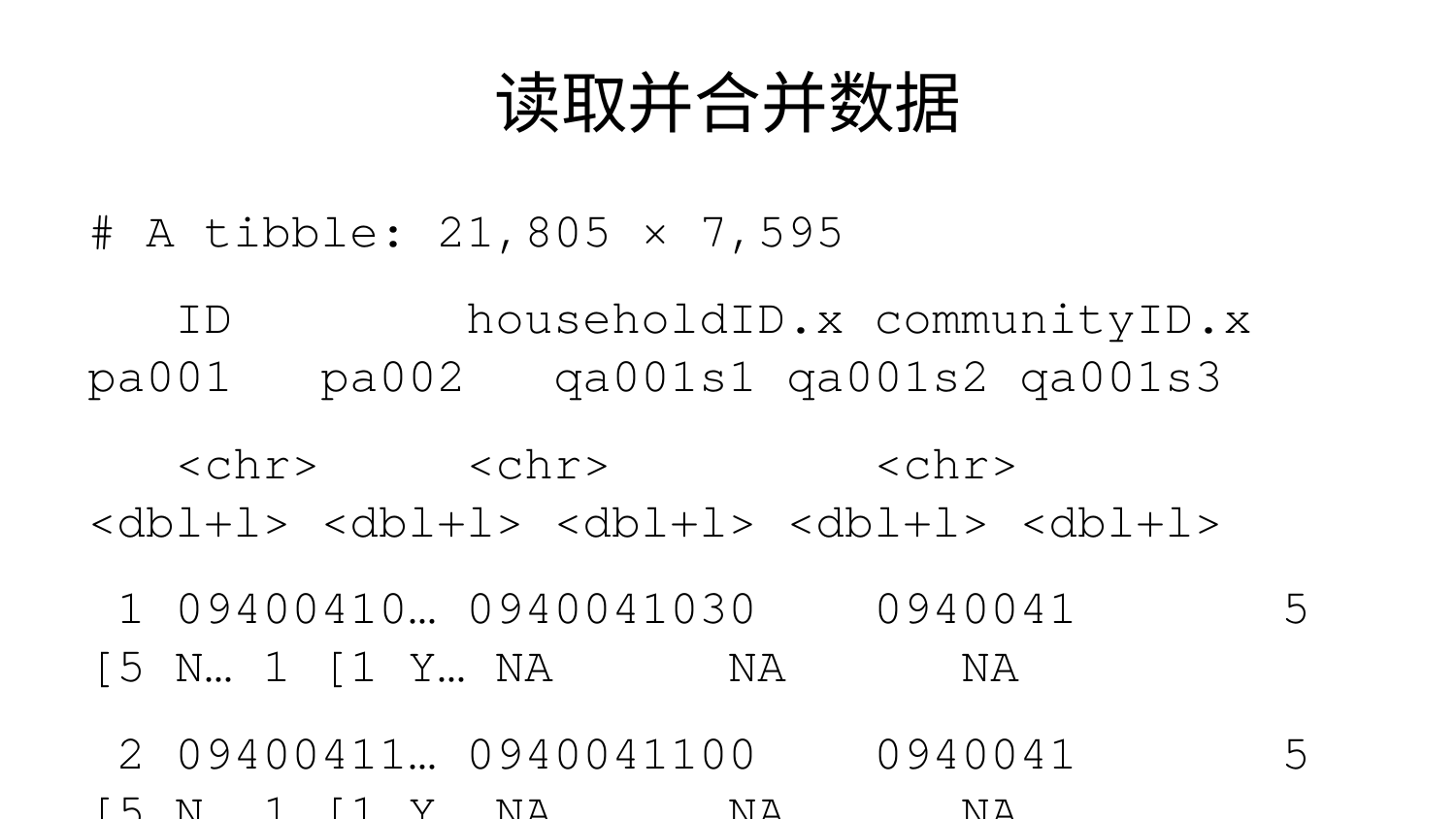

# 读取并合并数据
# A tibble: 21,805 × 7,595
   ID        householdID.x communityID.x pa001   pa002   qa001s1 qa001s2 qa001s3
   <chr>     <chr>         <chr>         <dbl+l> <dbl+l> <dbl+l> <dbl+l> <dbl+l>
 1 09400410… 0940041030    0940041       5 [5 N… 1 [1 Y… NA      NA      NA
 2 09400411… 0940041100    0940041       5 [5 N… 1 [1 Y… NA      NA      NA
 3 09400410… 0940041080    0940041       5 [5 N… 1 [1 Y… NA      NA      NA
 4 09400411… 0940041120    0940041       5 [5 N… 1 [1 Y… NA      NA      NA
 5 09400411… 0940041120    0940041       5 [5 N… 1 [1 Y… NA      NA      NA
 6 09400411… 0940041140    0940041       5 [5 N… 1 [1 Y… NA      NA      NA
 7 09400411… 0940041190    0940041       5 [5 N… 1 [1 Y… NA      NA      NA
 8 09400411… 0940041170    0940041       5 [5 N… 1 [1 Y… NA      NA      NA
 9 09400411… 0940041170    0940041       5 [5 N… 1 [1 Y… NA      NA      NA
10 09400431… 0940043100    0940043       5 [5 N… 1 [1 Y… NA      NA      NA
# ℹ 21,795 more rows
# ℹ 7,587 more variables: qa001s4 <dbl+lbl>, qa001s5 <dbl+lbl>,
#   qa001s6 <dbl+lbl>, qa001s7 <dbl+lbl>, qa001s8 <dbl+lbl>,
#   qa001s97 <dbl+lbl>, qa002 <chr>, qa002_1 <chr>, qa003 <dbl>, qa004 <dbl>,
#   qa005 <dbl>, qa006 <chr>, qa006_1 <chr>, qa007 <dbl>, qa008 <dbl>,
#   qa009 <dbl>, qa010 <chr>, qa010_1 <chr>, qa011 <dbl>, qa012 <dbl>,
#   qa013 <dbl>, qa014 <dbl+lbl>, qa015 <dbl+lbl>, qa016 <dbl+lbl>, …